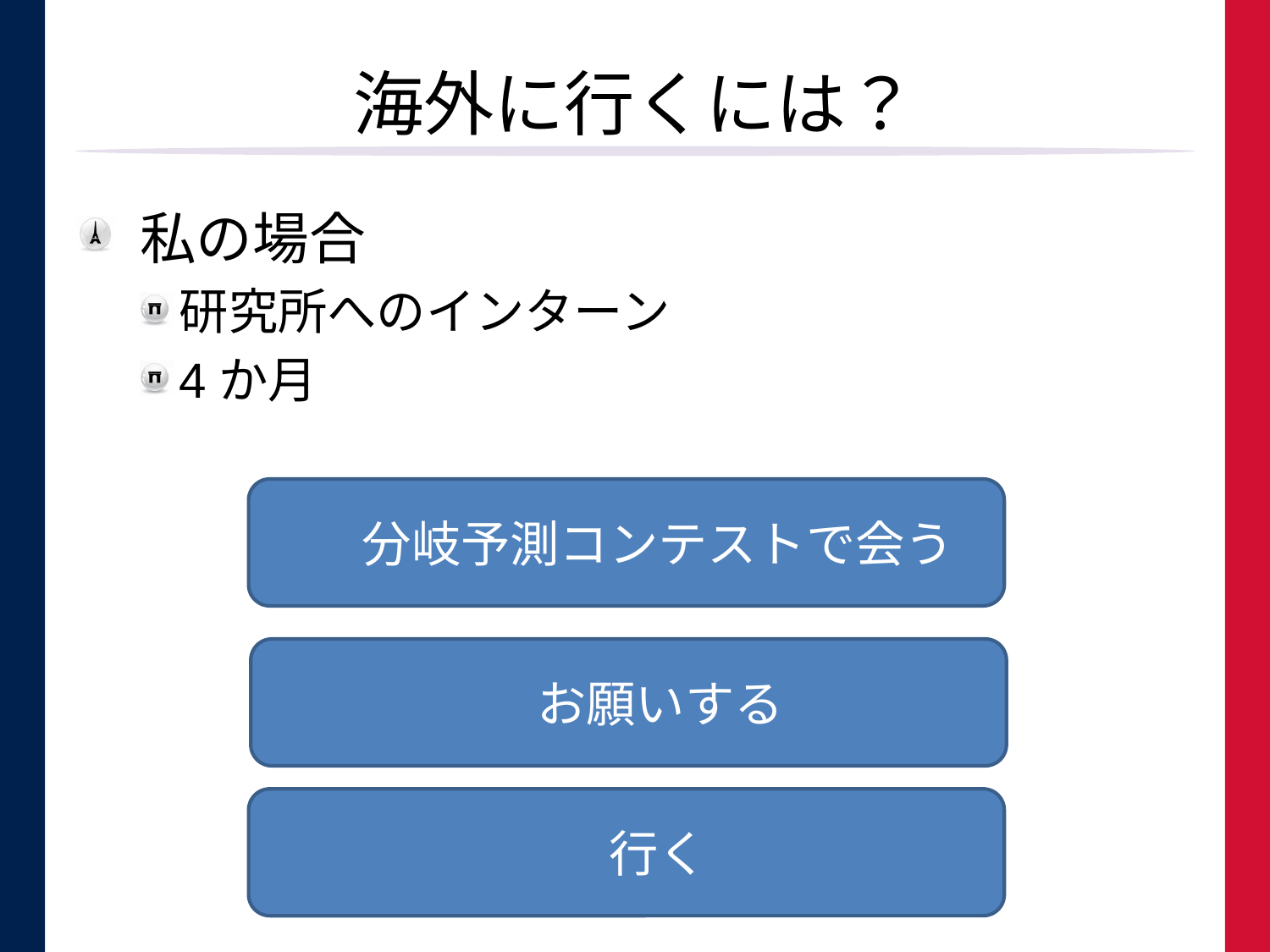

# 海外に行くには？
私の場合
研究所へのインターン
4か月
分岐予測コンテストで会う
お願いする
行く